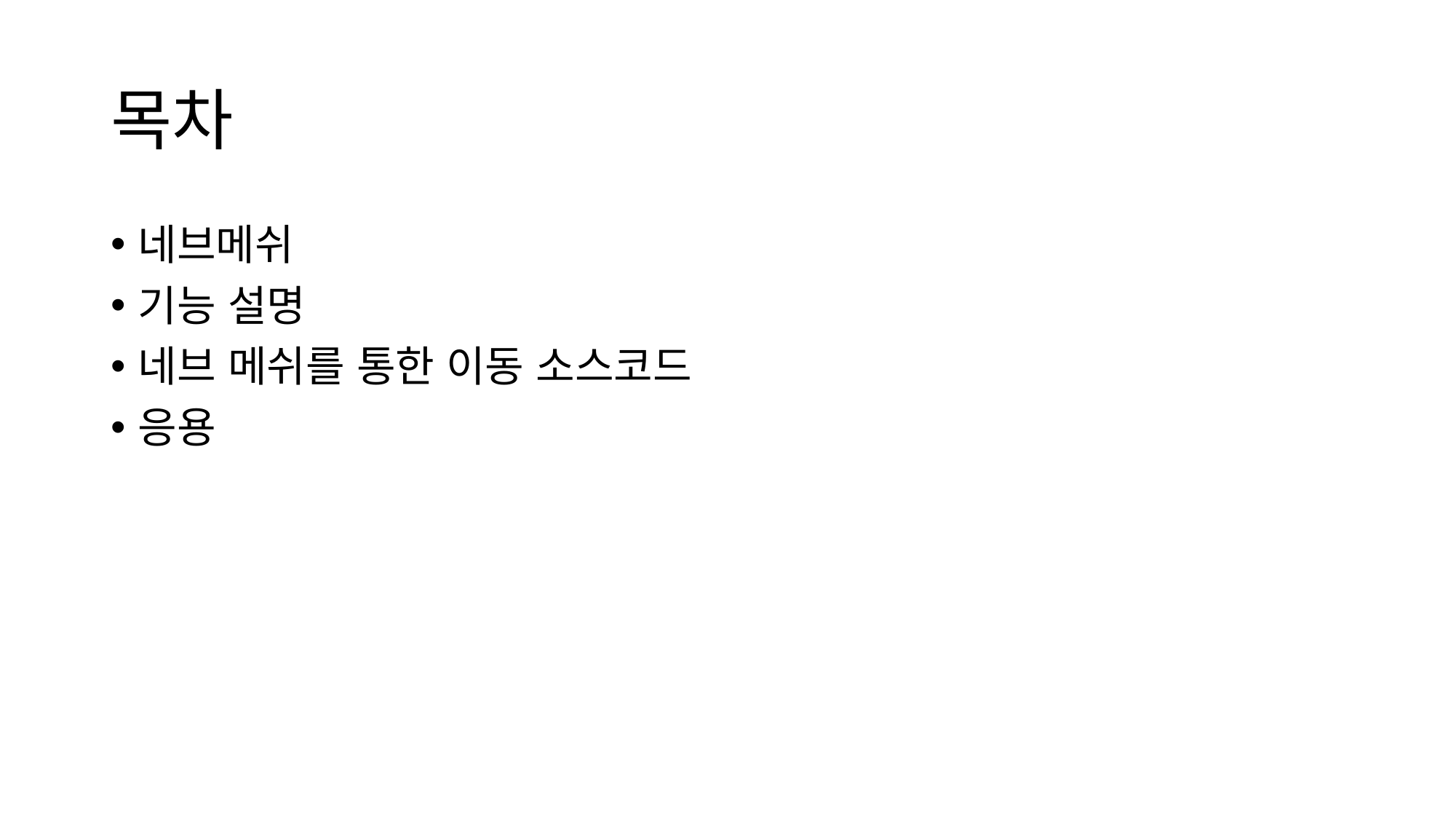

# 목차
네브메쉬
기능 설명
네브 메쉬를 통한 이동 소스코드
응용